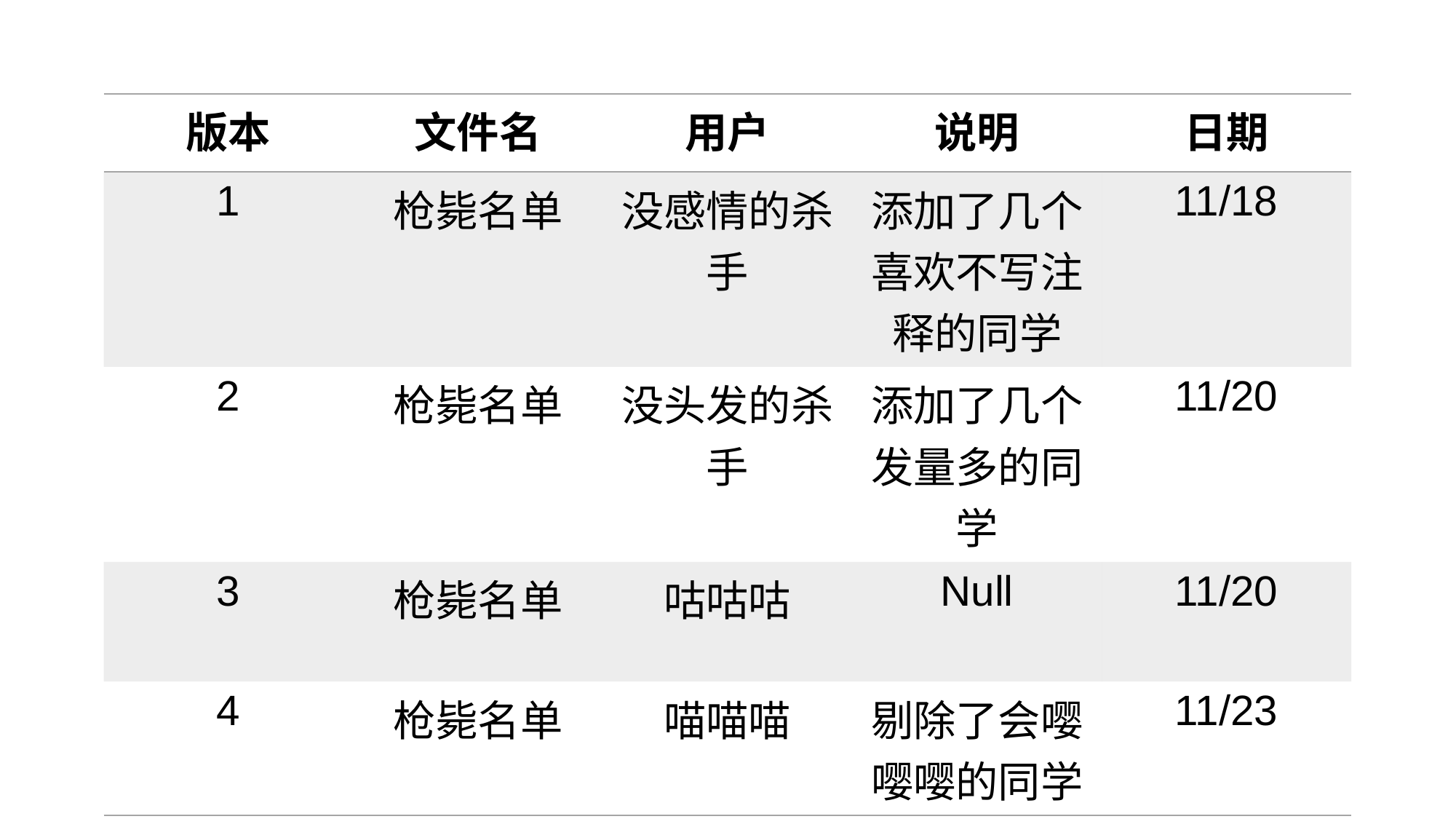

| 版本 | 文件名 | 用户 | 说明 | 日期 |
| --- | --- | --- | --- | --- |
| 1 | 枪毙名单 | 没感情的杀手 | 添加了几个喜欢不写注释的同学 | 11/18 |
| 2 | 枪毙名单 | 没头发的杀手 | 添加了几个发量多的同学 | 11/20 |
| 3 | 枪毙名单 | 咕咕咕 | Null | 11/20 |
| 4 | 枪毙名单 | 喵喵喵 | 剔除了会嘤嘤嘤的同学 | 11/23 |